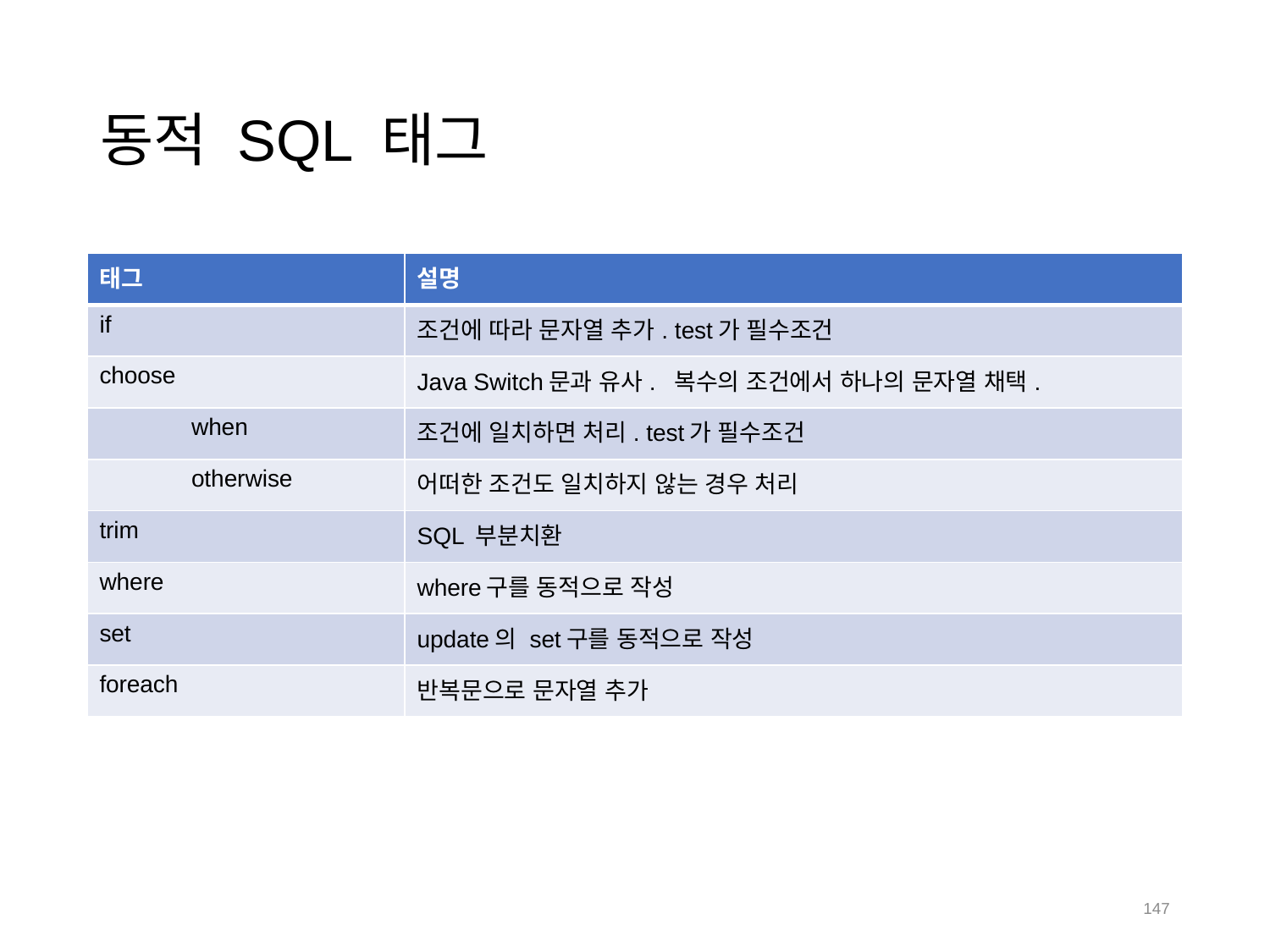

# 동적 SQL 태그
| 태그 | 설명 |
| --- | --- |
| if | 조건에 따라 문자열 추가. test가 필수조건 |
| choose | Java Switch문과 유사. 복수의 조건에서 하나의 문자열 채택. |
| when | 조건에 일치하면 처리. test가 필수조건 |
| otherwise | 어떠한 조건도 일치하지 않는 경우 처리 |
| trim | SQL 부분치환 |
| where | where구를 동적으로 작성 |
| set | update의 set구를 동적으로 작성 |
| foreach | 반복문으로 문자열 추가 |
147